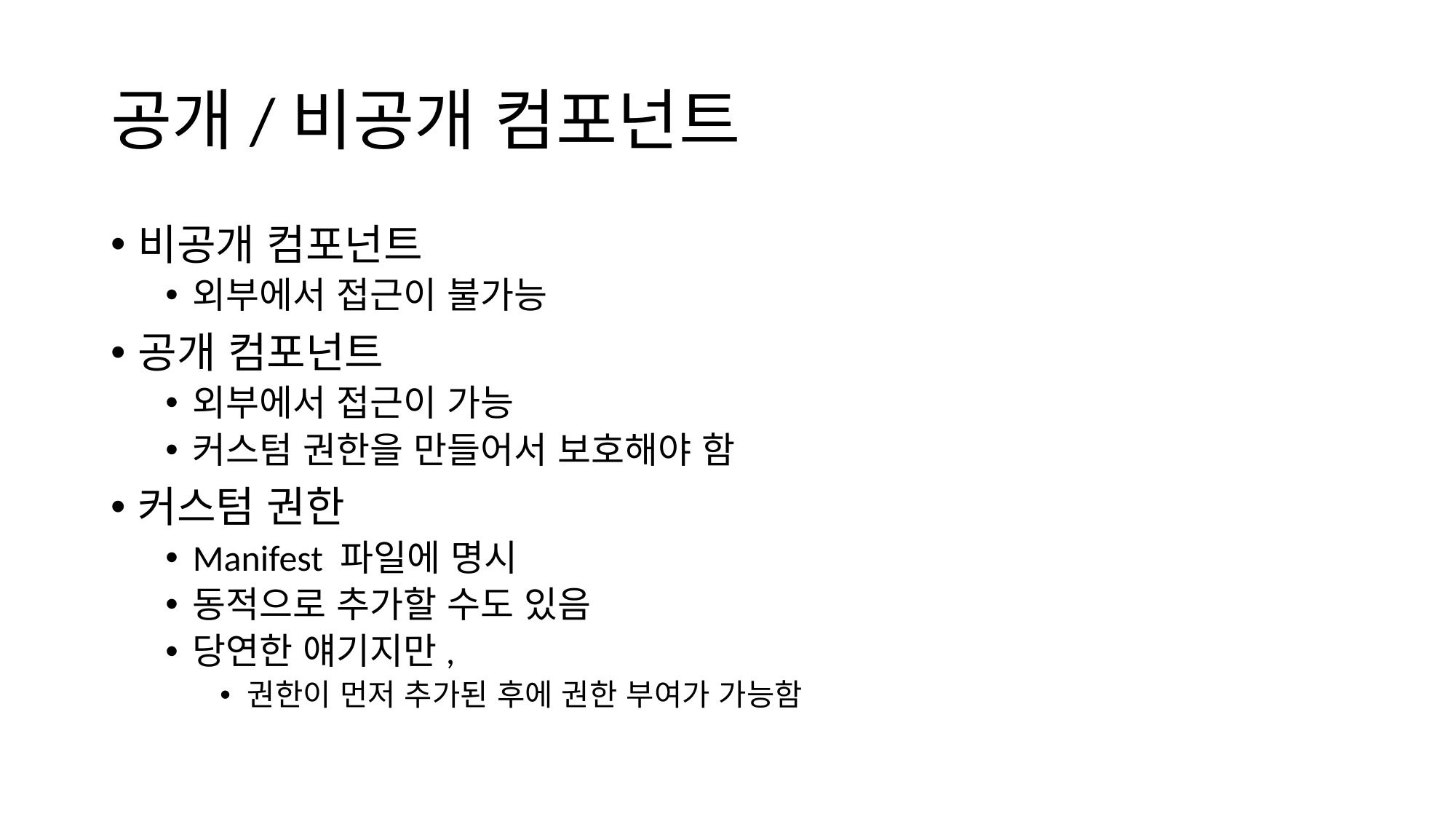

# 공개/비공개 컴포넌트
비공개 컴포넌트
외부에서 접근이 불가능
공개 컴포넌트
외부에서 접근이 가능
커스텀 권한을 만들어서 보호해야 함
커스텀 권한
Manifest 파일에 명시
동적으로 추가할 수도 있음
당연한 얘기지만,
권한이 먼저 추가된 후에 권한 부여가 가능함